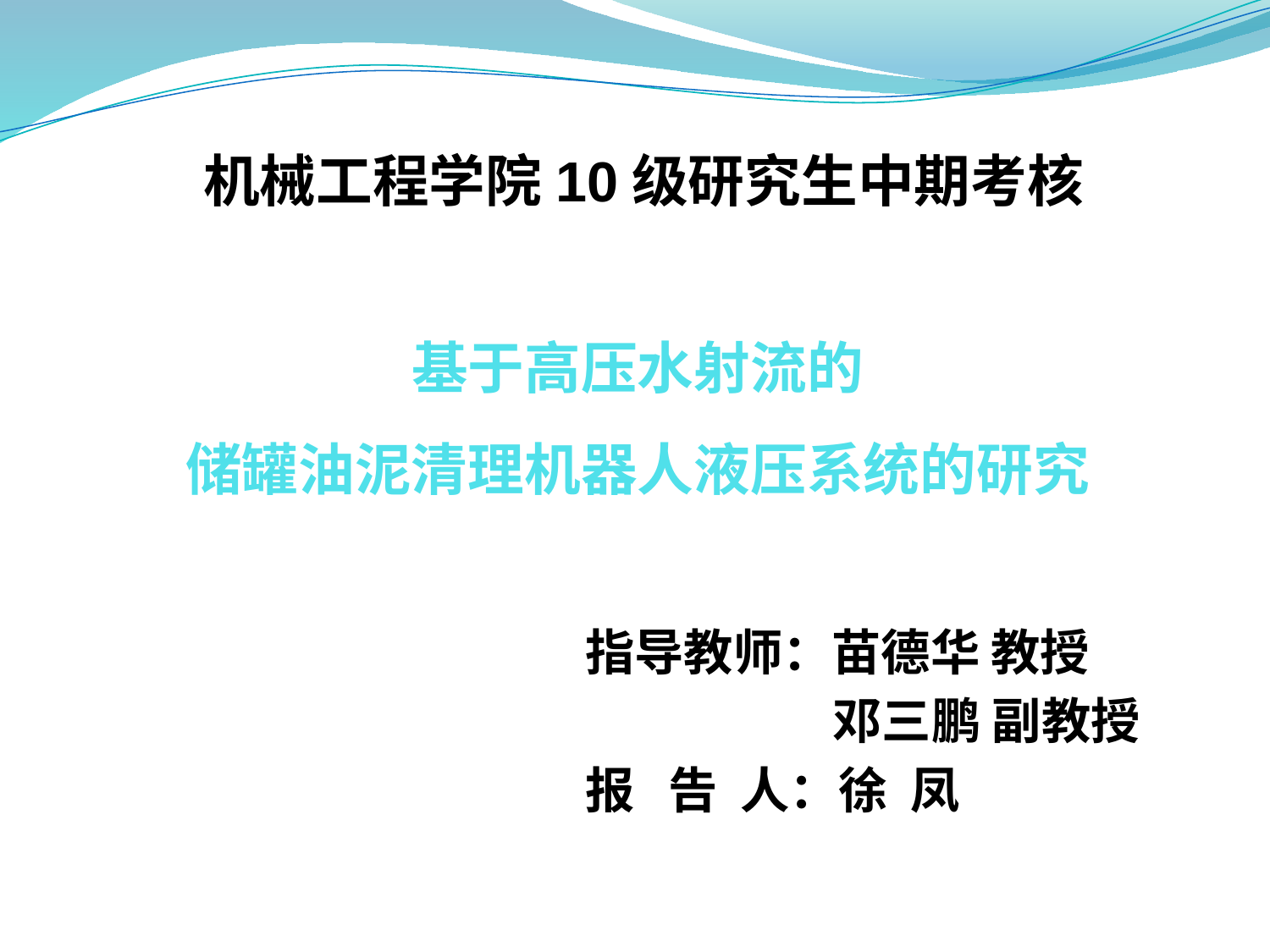

机械工程学院10级研究生中期考核
# 基于高压水射流的 储罐油泥清理机器人液压系统的研究
指导教师：苗德华 教授
                     邓三鹏 副教授
报   告  人：徐  凤